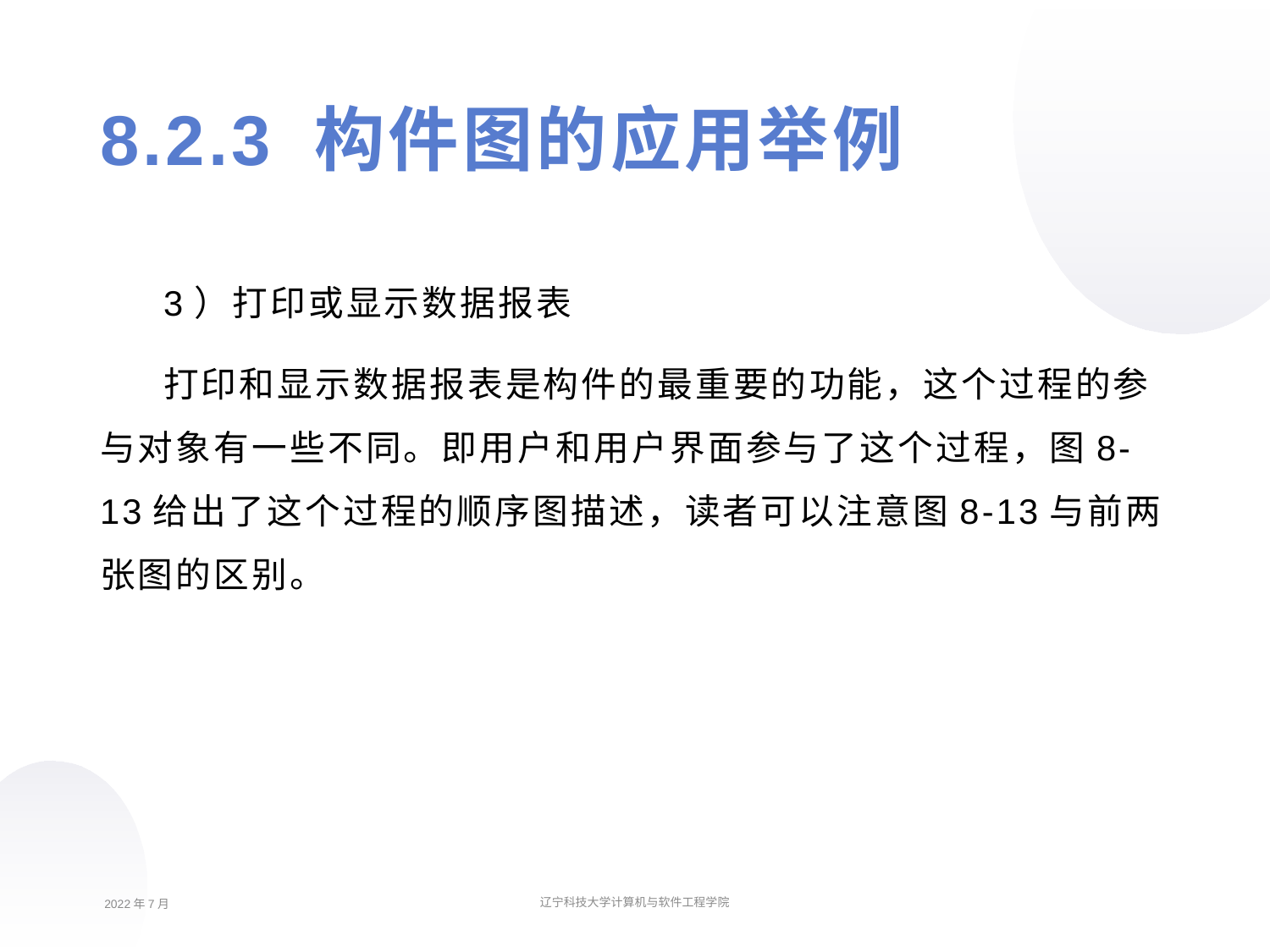

8.2.3 构件图的应用举例
3）打印或显示数据报表
打印和显示数据报表是构件的最重要的功能，这个过程的参与对象有一些不同。即用户和用户界面参与了这个过程，图8-13给出了这个过程的顺序图描述，读者可以注意图8-13与前两张图的区别。

2022年7月
辽宁科技大学计算机与软件工程学院
62